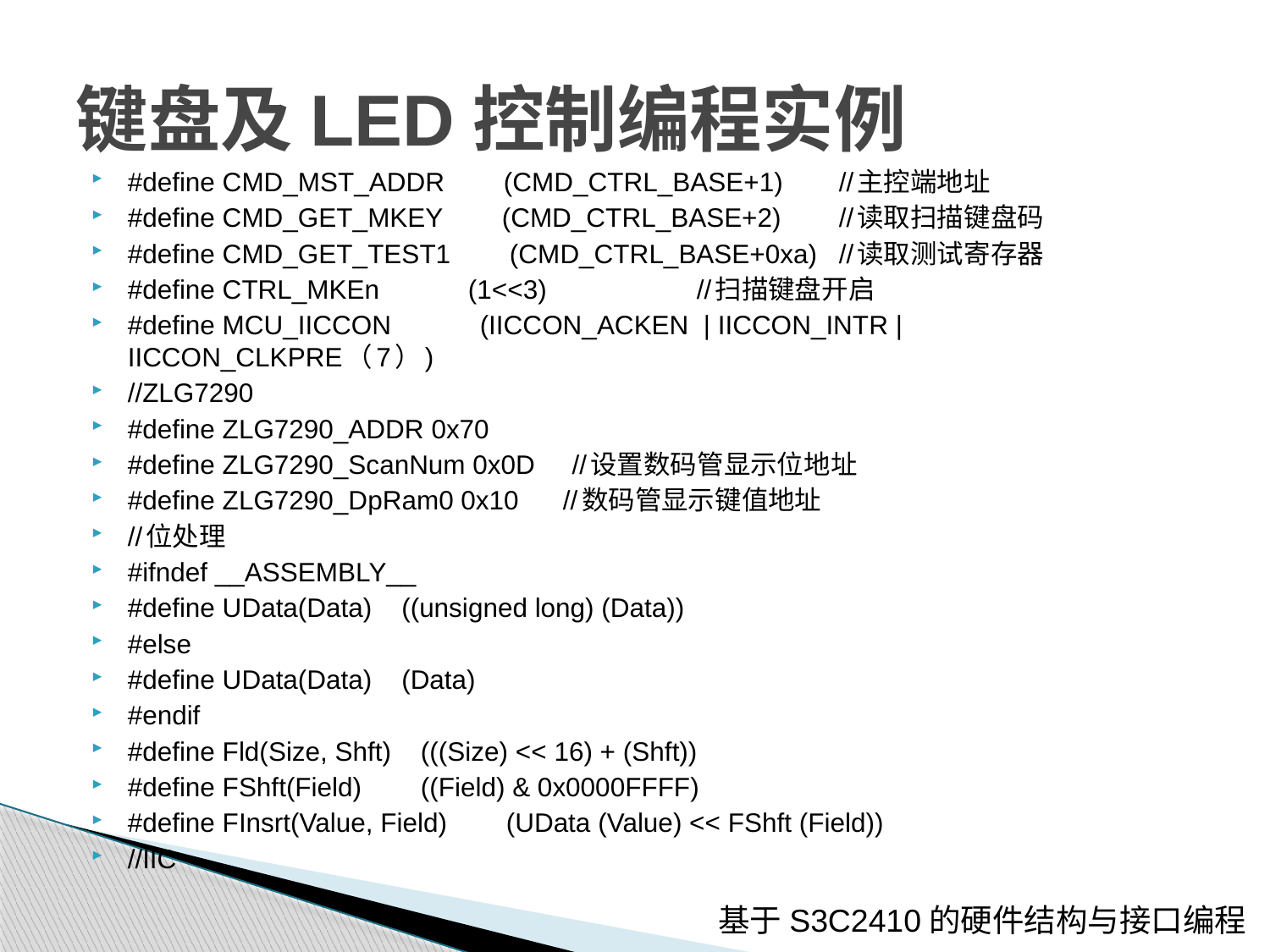

# 键盘及LED控制编程实例
#define CMD_MST_ADDR        (CMD_CTRL_BASE+1)			//主控端地址
#define CMD_GET_MKEY        (CMD_CTRL_BASE+2)			//读取扫描键盘码
#define CMD_GET_TEST1        (CMD_CTRL_BASE+0xa)		//读取测试寄存器
#define CTRL_MKEn            (1<<3)              		//扫描键盘开启
#define MCU_IICCON            (IICCON_ACKEN  | IICCON_INTR | IICCON_CLKPRE（7）)
//ZLG7290
#define ZLG7290_ADDR 0x70
#define ZLG7290_ScanNum 0x0D     //设置数码管显示位地址
#define ZLG7290_DpRam0 0x10      //数码管显示键值地址
//位处理
#ifndef __ASSEMBLY__
#define UData(Data)    ((unsigned long) (Data))
#else
#define UData(Data)    (Data)
#endif
#define Fld(Size, Shft)    (((Size) << 16) + (Shft))
#define FShft(Field)        ((Field) & 0x0000FFFF)
#define FInsrt(Value, Field)        (UData (Value) << FShft (Field))
//IIC
基于S3C2410的硬件结构与接口编程